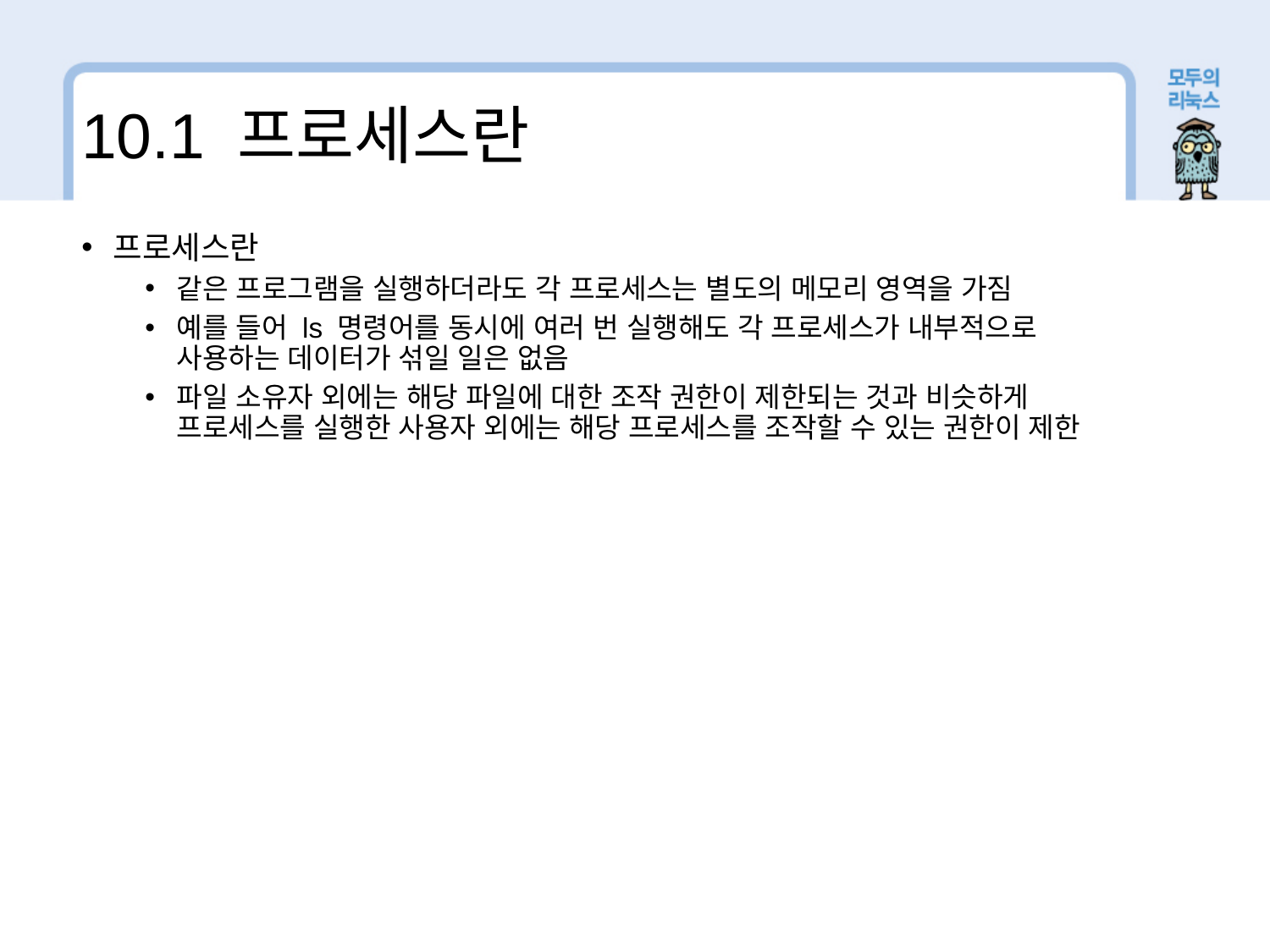

10.1 프로세스란
프로세스란
같은 프로그램을 실행하더라도 각 프로세스는 별도의 메모리 영역을 가짐
예를 들어 ls 명령어를 동시에 여러 번 실행해도 각 프로세스가 내부적으로 사용하는 데이터가 섞일 일은 없음
파일 소유자 외에는 해당 파일에 대한 조작 권한이 제한되는 것과 비슷하게 프로세스를 실행한 사용자 외에는 해당 프로세스를 조작할 수 있는 권한이 제한